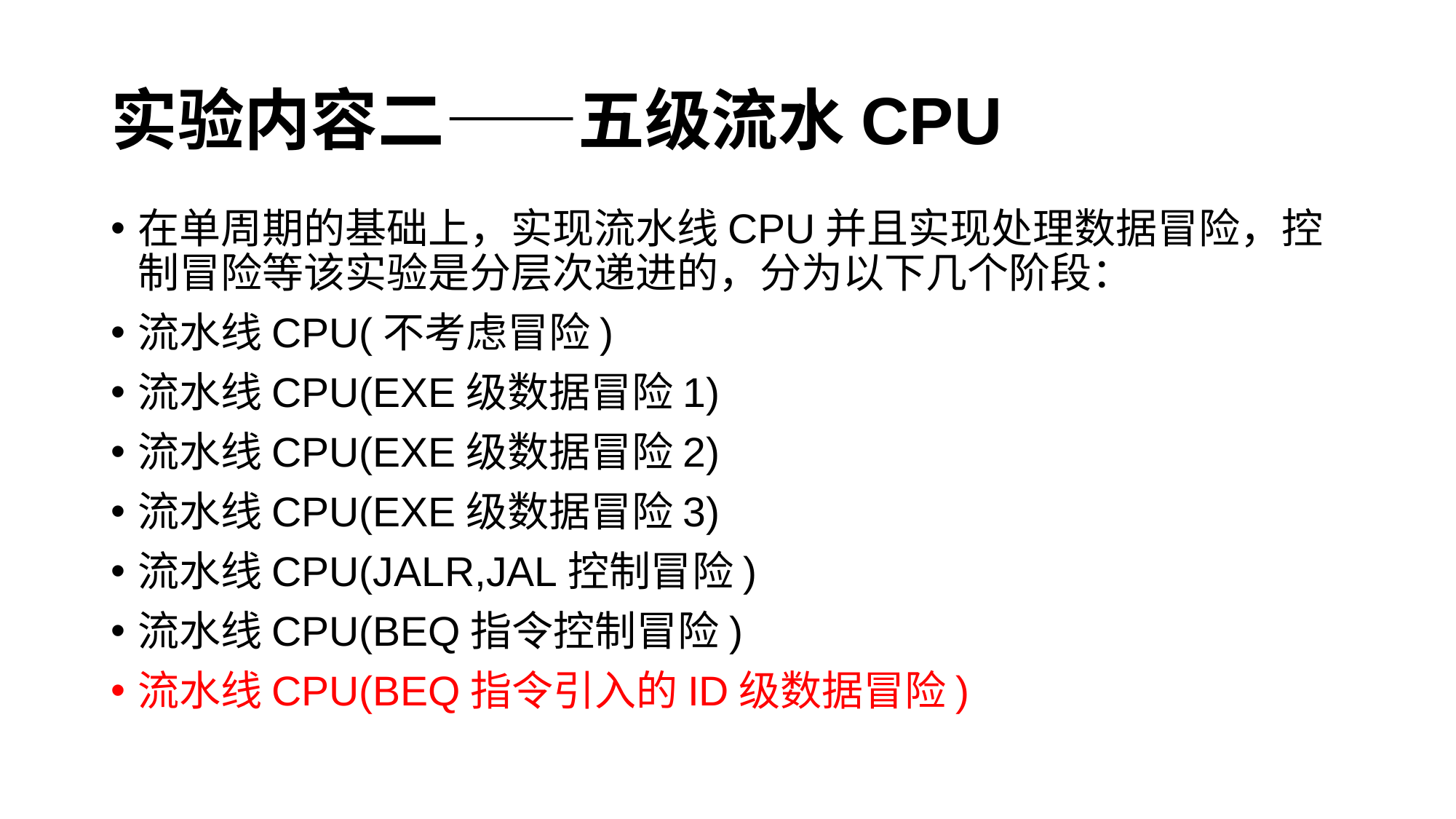

# 实验内容二——五级流水CPU
在单周期的基础上，实现流水线CPU并且实现处理数据冒险，控制冒险等该实验是分层次递进的，分为以下几个阶段：
流水线CPU(不考虑冒险)
流水线CPU(EXE级数据冒险1)
流水线CPU(EXE级数据冒险2)
流水线CPU(EXE级数据冒险3)
流水线CPU(JALR,JAL控制冒险)
流水线CPU(BEQ指令控制冒险)
流水线CPU(BEQ指令引入的ID级数据冒险)